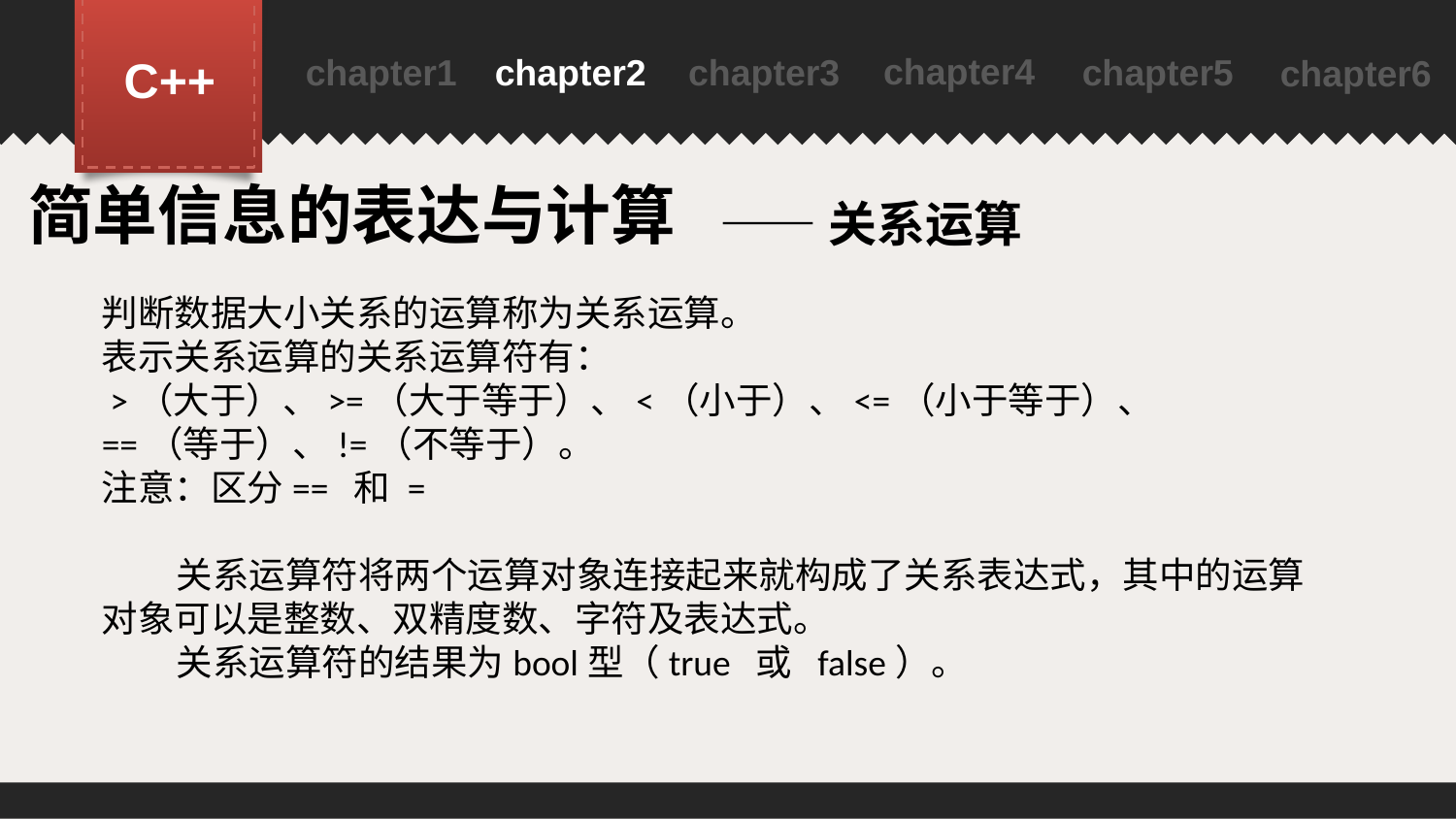

chapter4
C++
chapter1
chapter2
chapter3
chapter5
chapter6
PPT模板下载：www.1ppt.com/moban/     行业PPT模板：www.1ppt.com/hangye/
节日PPT模板：www.1ppt.com/jieri/           PPT素材下载：www.1ppt.com/sucai/
PPT背景图片：www.1ppt.com/beijing/      PPT图表下载：www.1ppt.com/tubiao/
优秀PPT下载：www.1ppt.com/xiazai/        PPT教程： www.1ppt.com/powerpoint/
Word教程： www.1ppt.com/word/              Excel教程：www.1ppt.com/excel/
资料下载：www.1ppt.com/ziliao/                PPT课件下载：www.1ppt.com/kejian/
范文下载：www.1ppt.com/fanwen/             试卷下载：www.1ppt.com/shiti/
教案下载：www.1ppt.com/jiaoan/

简单信息的表达与计算
——关系运算
判断数据大小关系的运算称为关系运算。
表示关系运算的关系运算符有：
 >（大于）、>=（大于等于）、<（小于）、<=（小于等于）、
==（等于）、!=（不等于）。
注意：区分==  和 =

        关系运算符将两个运算对象连接起来就构成了关系表达式，其中的运算对象可以是整数、双精度数、字符及表达式。
        关系运算符的结果为bool型（true  或  false）。